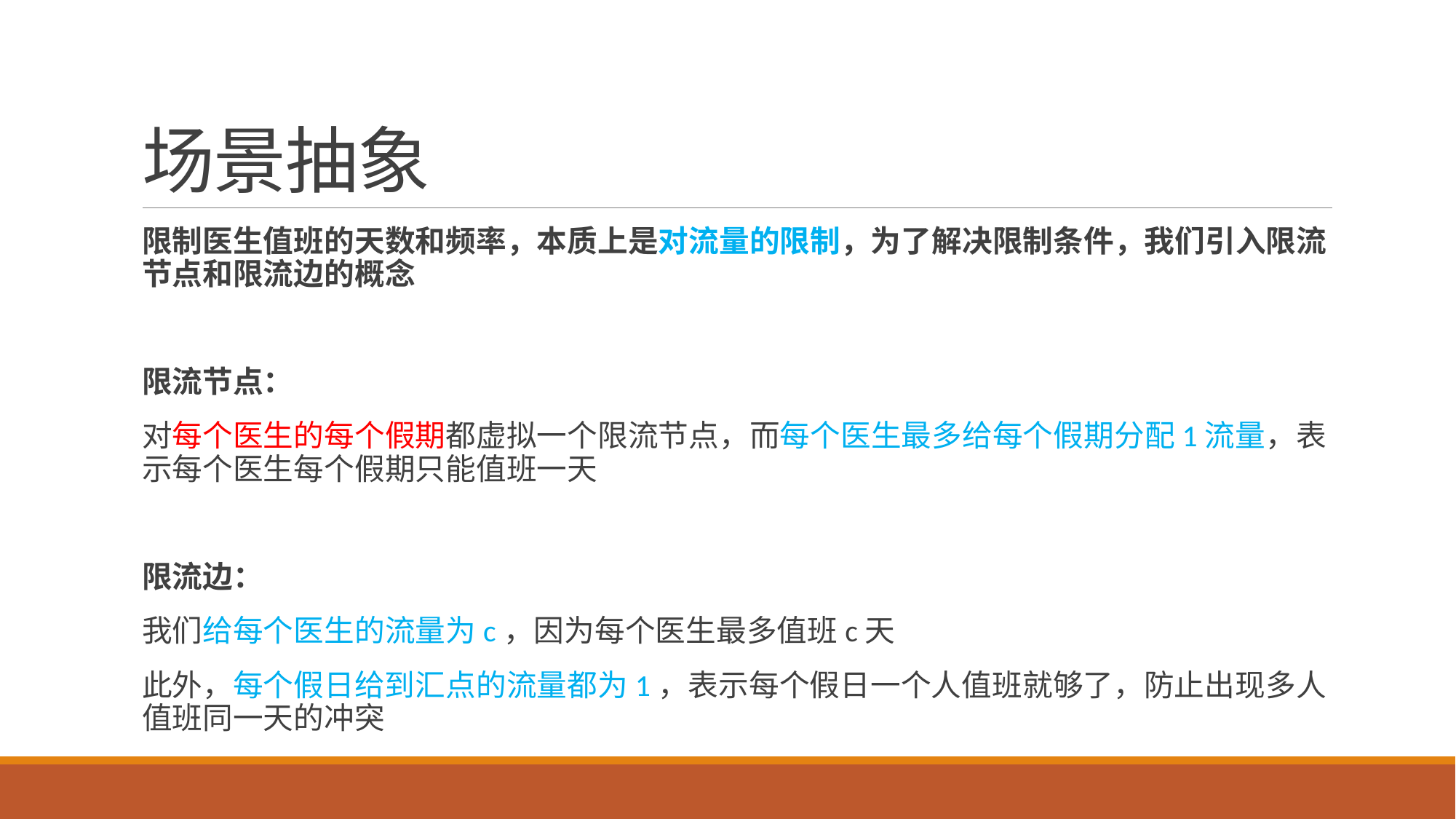

# 场景抽象
限制医生值班的天数和频率，本质上是对流量的限制，为了解决限制条件，我们引入限流节点和限流边的概念

限流节点：
对每个医生的每个假期都虚拟一个限流节点，而每个医生最多给每个假期分配1流量，表示每个医生每个假期只能值班一天

限流边：
我们给每个医生的流量为c，因为每个医生最多值班c天
此外，每个假日给到汇点的流量都为1，表示每个假日一个人值班就够了，防止出现多人值班同一天的冲突